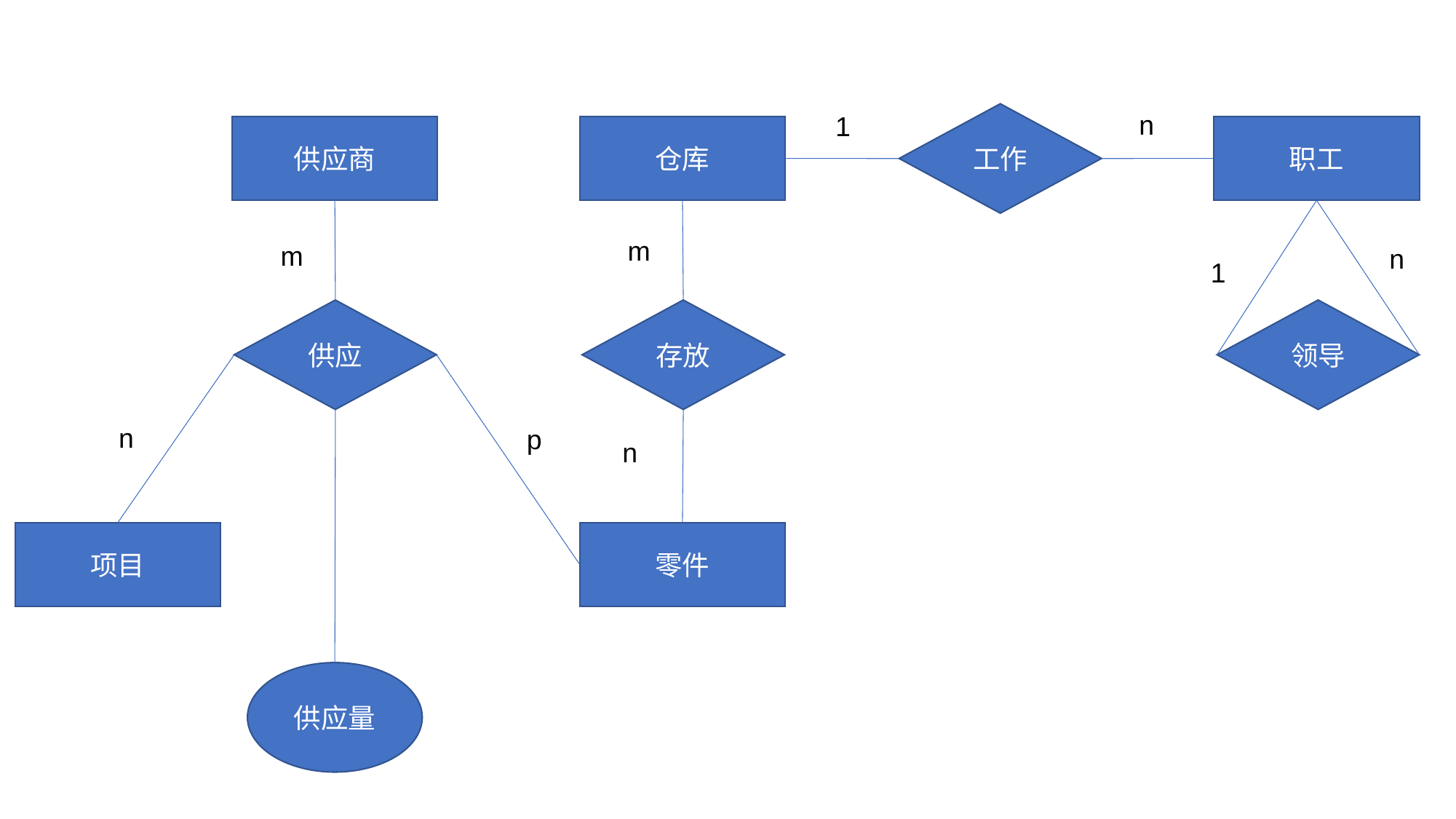

n
1
工作
职工
供应商
仓库
m
m
n
1
领导
供应
存放
n
p
n
项目
零件
供应量